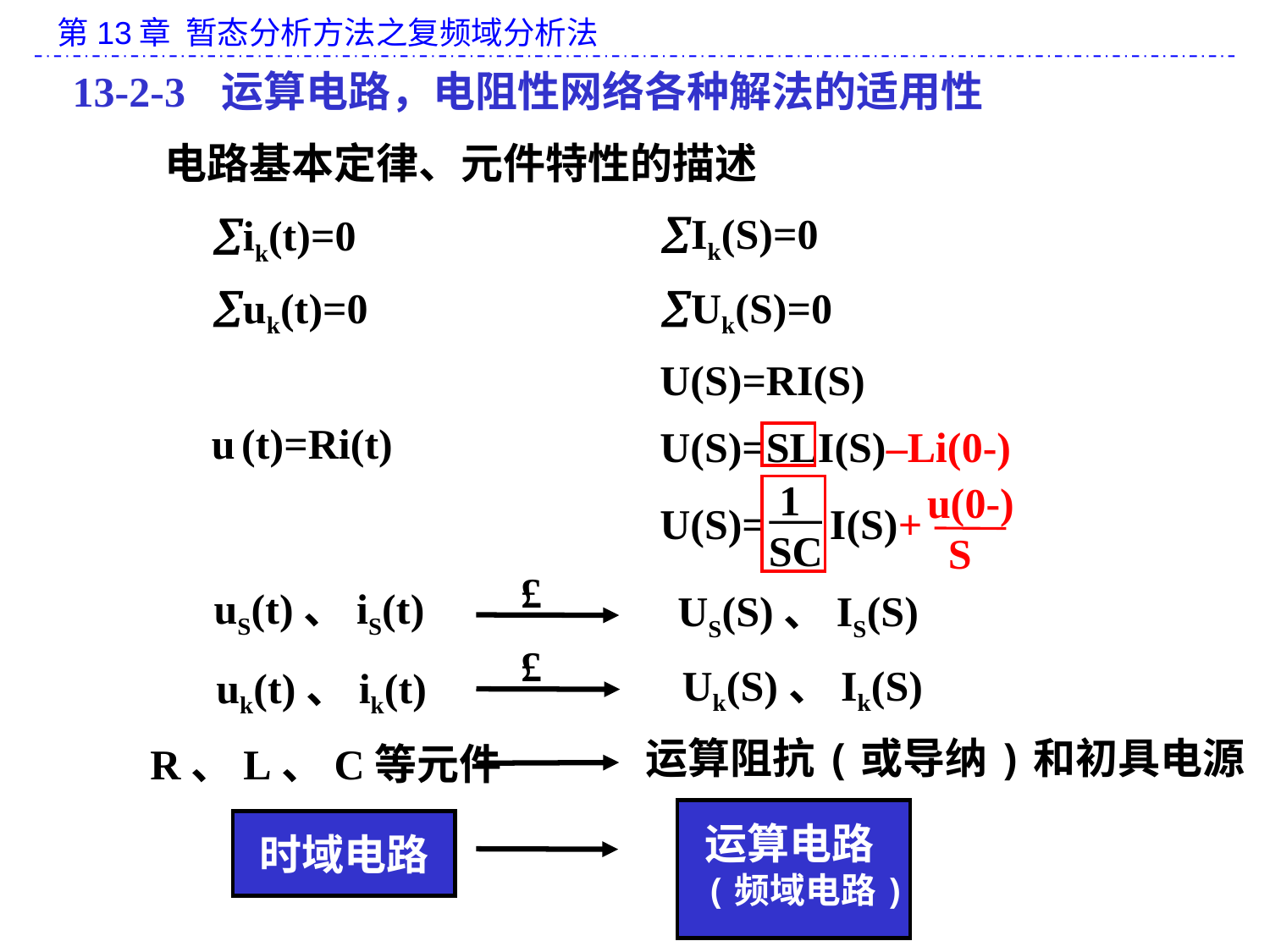

13-2-3 运算电路，电阻性网络各种解法的适用性
电路基本定律、元件特性的描述
∑Ik(S)=0
∑ik(t)=0
∑uk(t)=0
∑Uk(S)=0
U(S)=RI(S)
u (t)=Ri(t)
U(S)=SLI(S)–Li(0-)

 1
SC
u(0-)
  S
U(S)=      I(S)+

£
US(S)、IS(S)

uS(t)、iS(t)
£
Uk(S)、Ik(S)

uk(t)、ik(t)
运算阻抗(或导纳)和初具电源

R、L、C等元件

运算电路
(频域电路)

时域电路